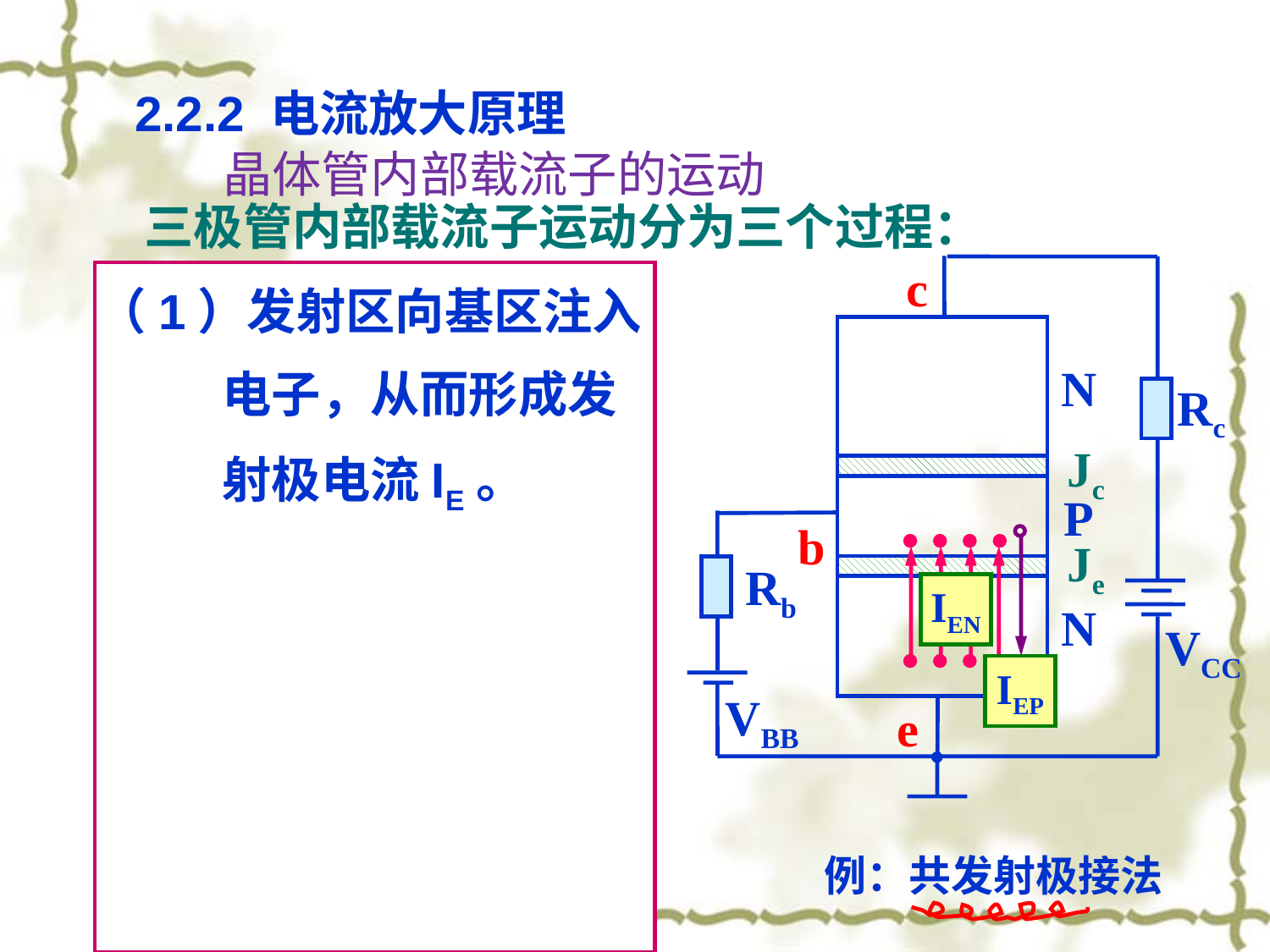

2.2.2 电流放大原理
 晶体管内部载流子的运动
# 三极管内部载流子运动分为三个过程：
（1）发射区向基区注入电子，从而形成发射极电流IE。

c

N
Rc

Jc

P

b
Je

Rb

N

VBB
e

例：共发射极接法

IEN
VCC
IEP

68